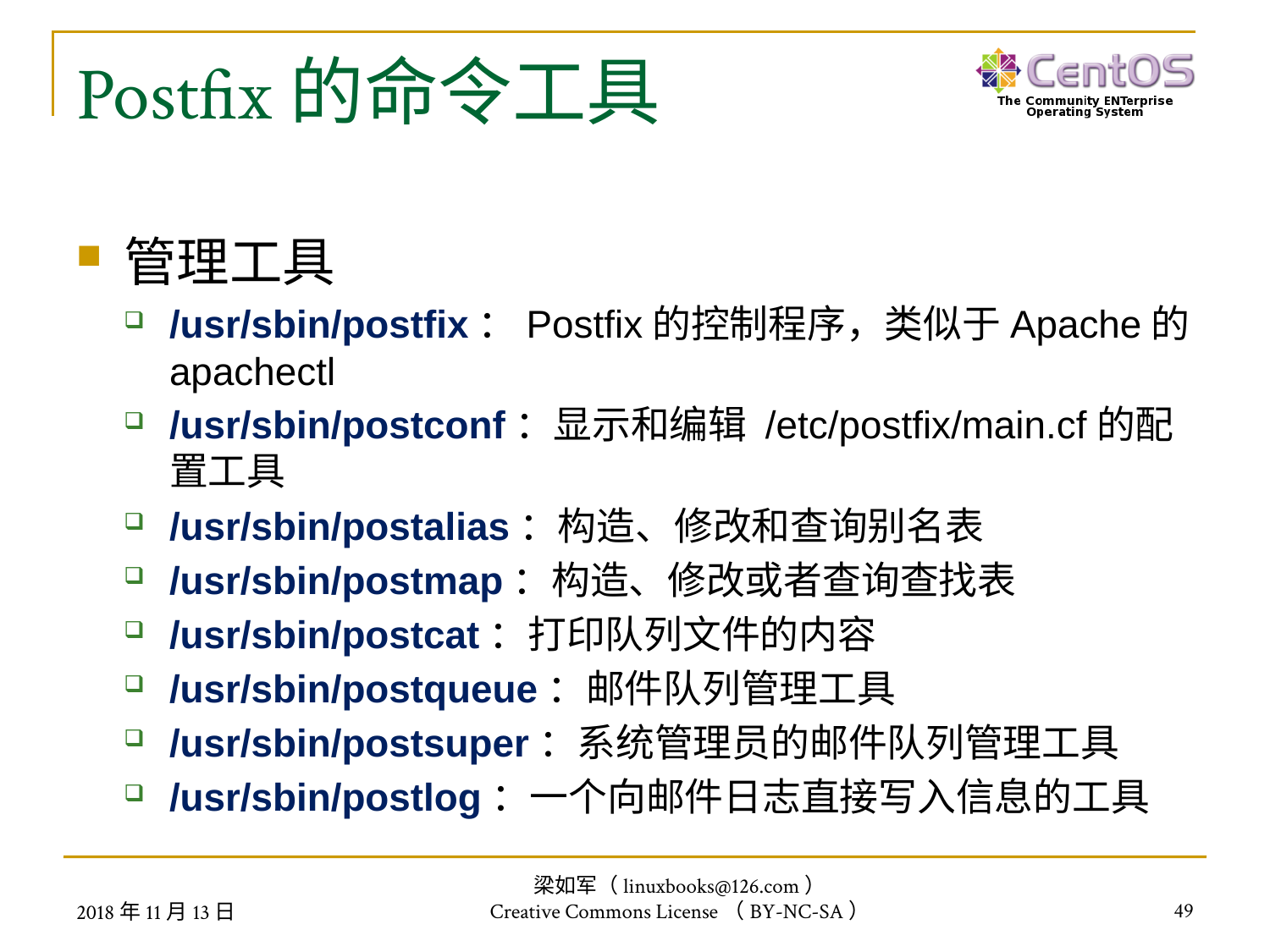

# Postfix的命令工具
管理工具
/usr/sbin/postfix：Postfix的控制程序，类似于Apache的apachectl
/usr/sbin/postconf：显示和编辑 /etc/postfix/main.cf的配置工具
/usr/sbin/postalias：构造、修改和查询别名表
/usr/sbin/postmap：构造、修改或者查询查找表
/usr/sbin/postcat：打印队列文件的内容
/usr/sbin/postqueue：邮件队列管理工具
/usr/sbin/postsuper：系统管理员的邮件队列管理工具
/usr/sbin/postlog：一个向邮件日志直接写入信息的工具
梁如军（linuxbooks@126.com）
Creative Commons License（BY-NC-SA）
2018年11月13日
49